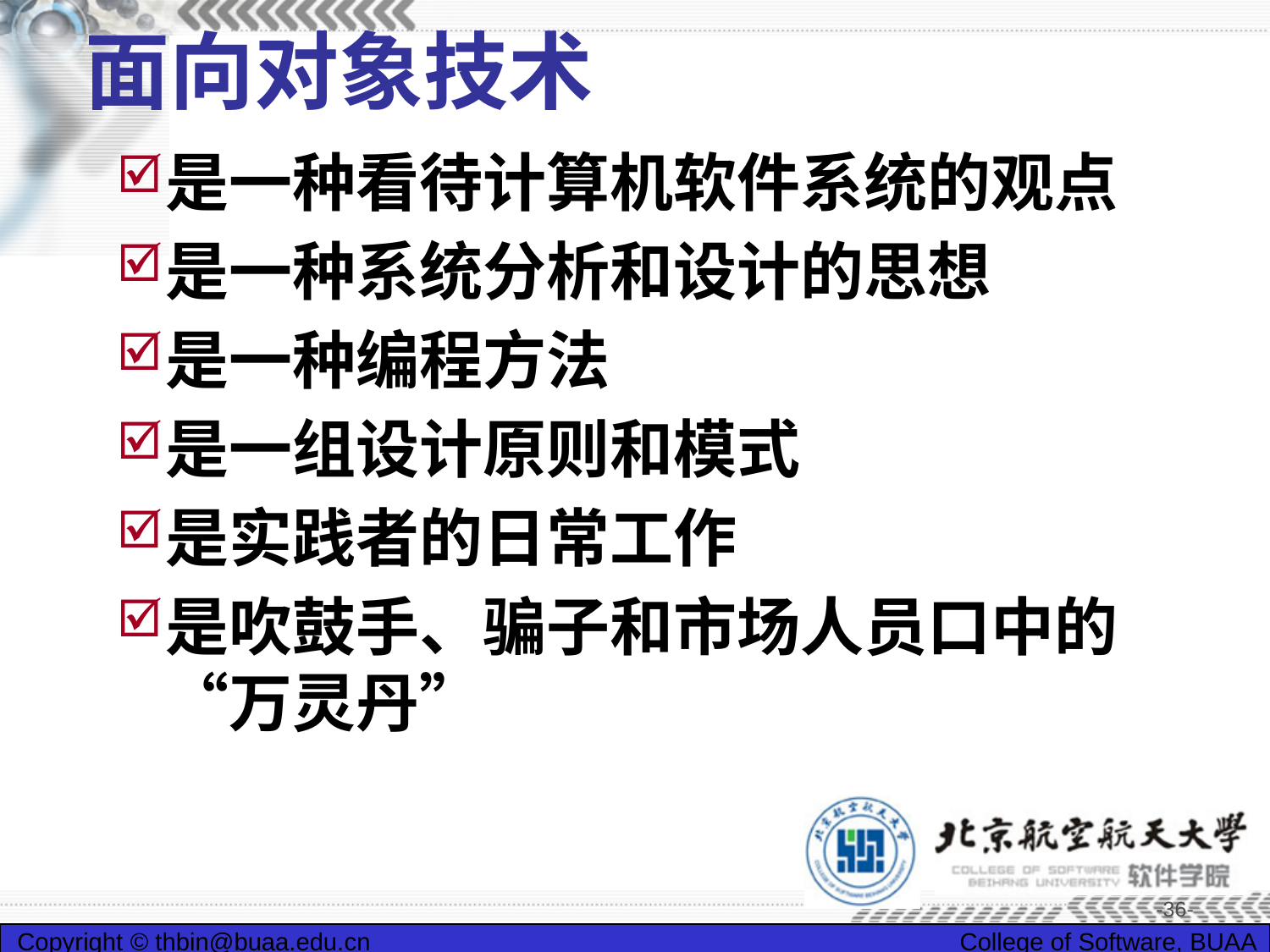

# 面向对象技术
是一种看待计算机软件系统的观点
是一种系统分析和设计的思想
是一种编程方法
是一组设计原则和模式
是实践者的日常工作
是吹鼓手、骗子和市场人员口中的“万灵丹”
-36-